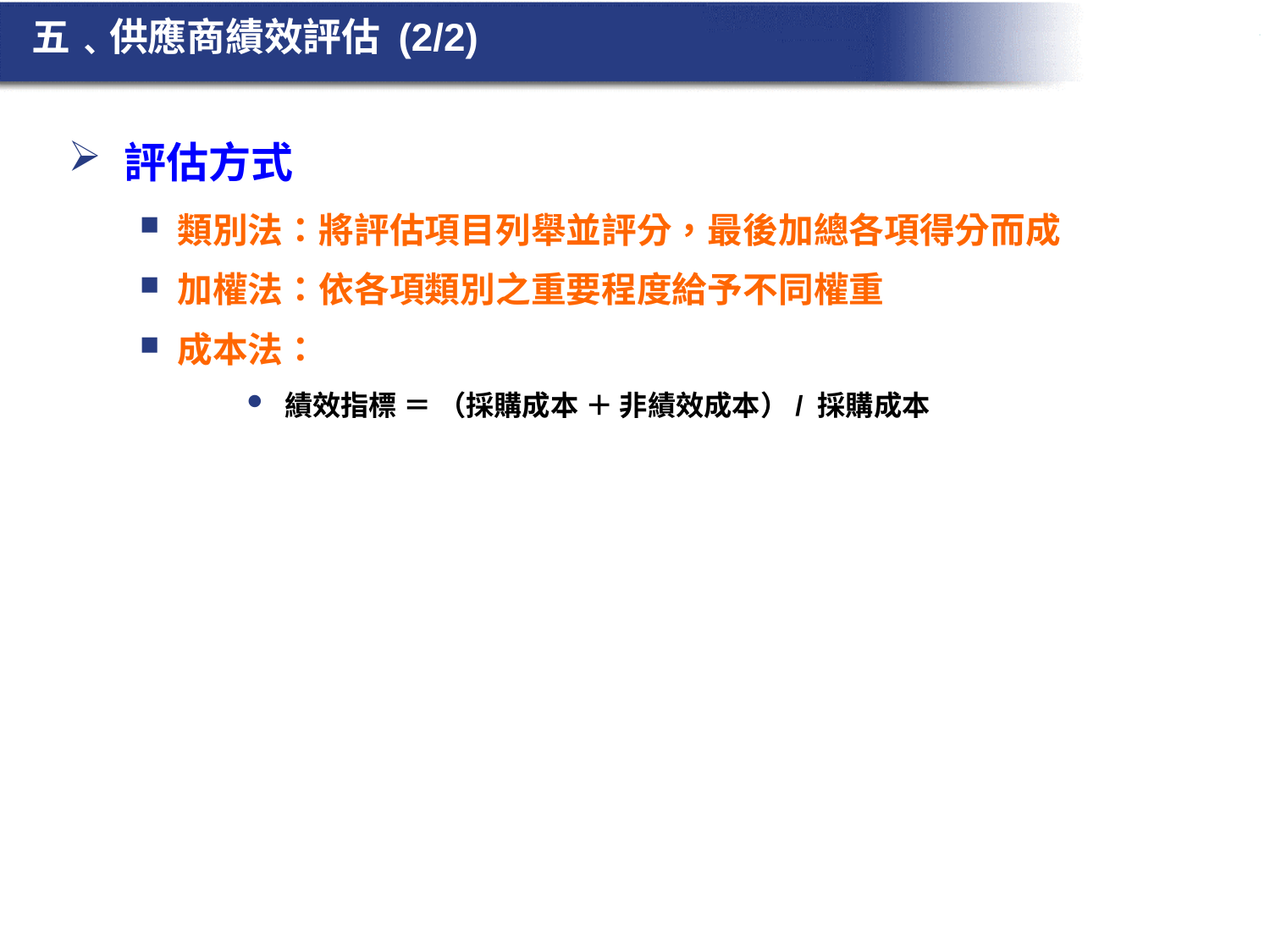

# 五﹑供應商績效評估 (2/2)
評估方式
類別法：將評估項目列舉並評分，最後加總各項得分而成
加權法：依各項類別之重要程度給予不同權重
成本法：
績效指標 ＝ （採購成本 ＋ 非績效成本）/ 採購成本